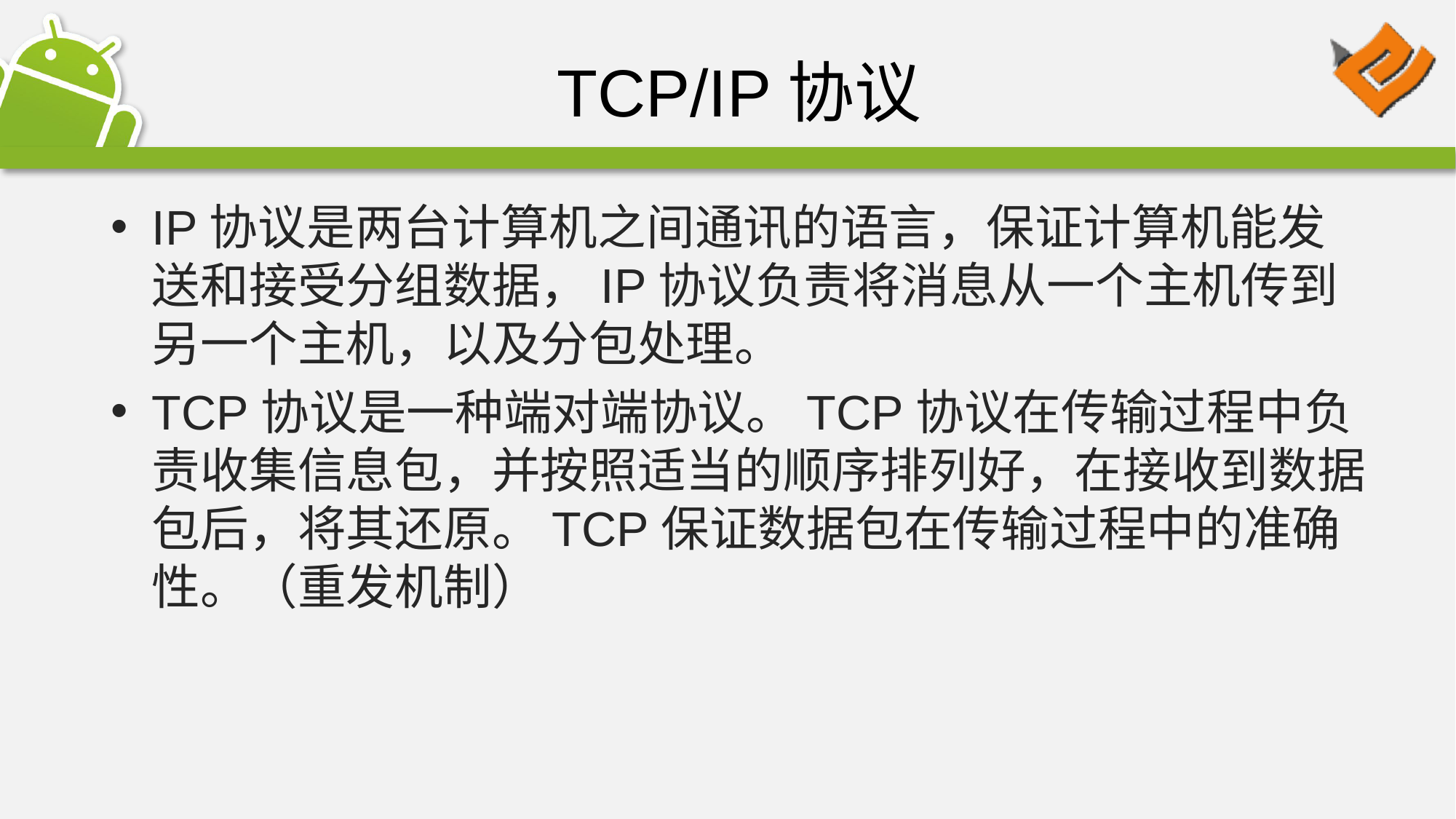

# TCP/IP协议
IP协议是两台计算机之间通讯的语言，保证计算机能发送和接受分组数据，IP协议负责将消息从一个主机传到另一个主机，以及分包处理。
TCP协议是一种端对端协议。TCP协议在传输过程中负责收集信息包，并按照适当的顺序排列好，在接收到数据包后，将其还原。TCP保证数据包在传输过程中的准确性。（重发机制）